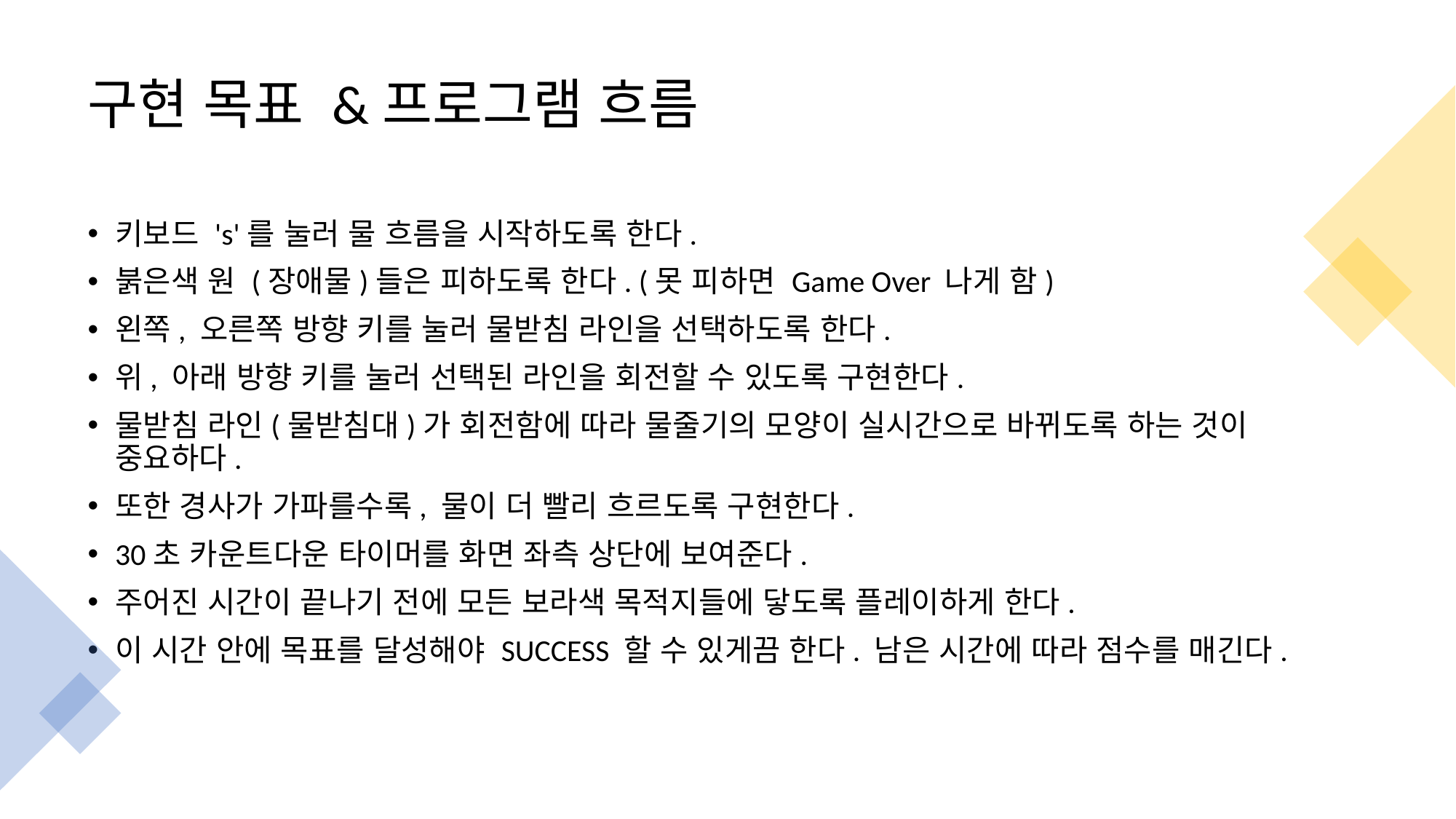

# 구현 목표 &프로그램 흐름

키보드 's'를 눌러 물 흐름을 시작하도록 한다.
붉은색 원 (장애물)들은 피하도록 한다. (못 피하면 Game Over 나게 함)
왼쪽, 오른쪽 방향 키를 눌러 물받침 라인을 선택하도록 한다.
위, 아래 방향 키를 눌러 선택된 라인을 회전할 수 있도록 구현한다.
물받침 라인(물받침대)가 회전함에 따라 물줄기의 모양이 실시간으로 바뀌도록 하는 것이 중요하다.
또한 경사가 가파를수록, 물이 더 빨리 흐르도록 구현한다.
30초 카운트다운 타이머를 화면 좌측 상단에 보여준다.
주어진 시간이 끝나기 전에 모든 보라색 목적지들에 닿도록 플레이하게 한다.
이 시간 안에 목표를 달성해야 SUCCESS 할 수 있게끔 한다. 남은 시간에 따라 점수를 매긴다.